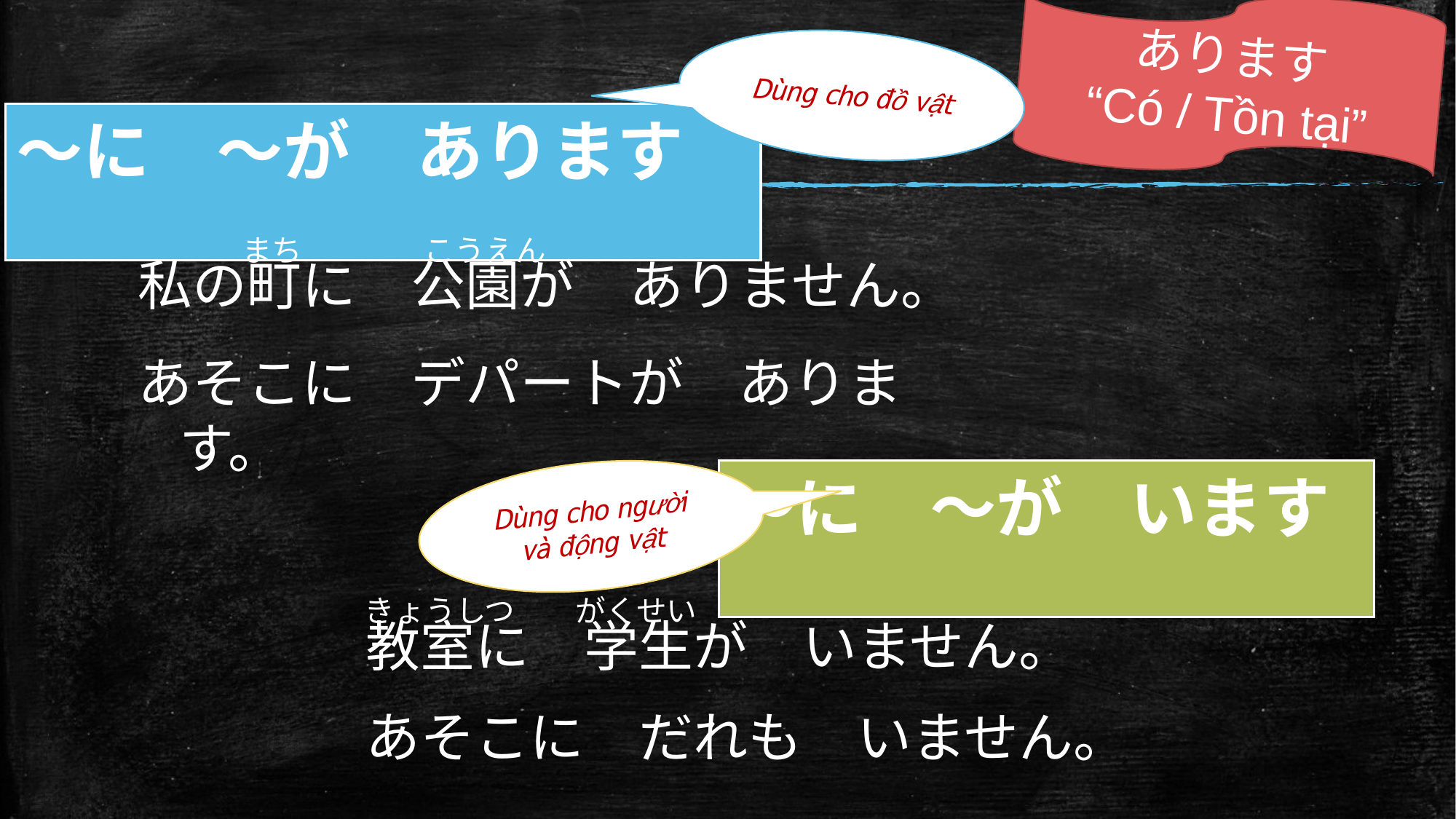

あります
“Có / Tồn tại”
Dùng cho đồ vật
～に　～が　あります
まち　　　　こうえん
私の町に　公園が　ありません。
あそこに　デパートが　あります。
～に　～が　います
Dùng cho người và động vật
きょうしつ　　がくせい
教室に　学生が　いません。
あそこに　だれも　いません。